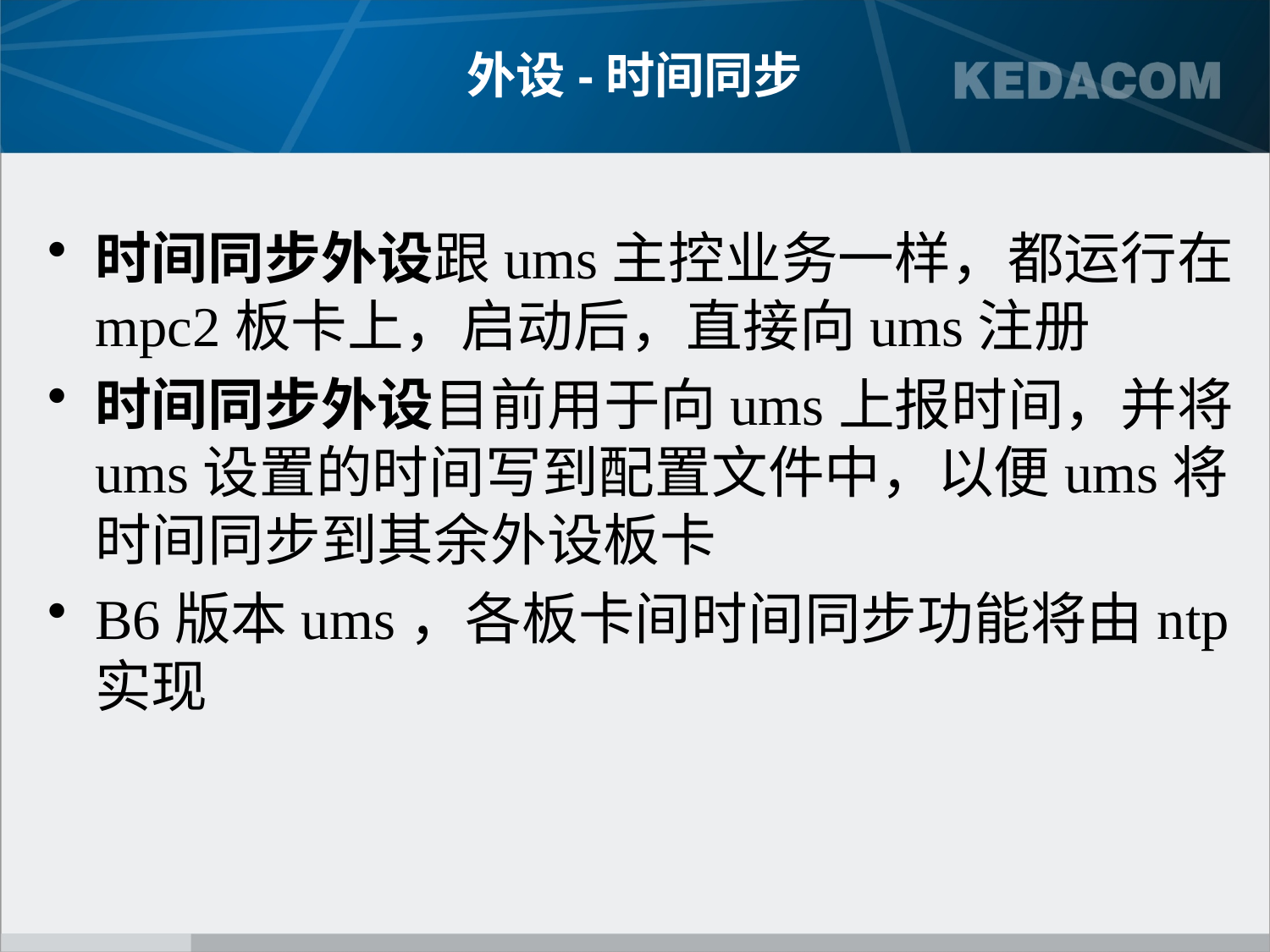

# 外设-时间同步
时间同步外设跟ums主控业务一样，都运行在mpc2板卡上，启动后，直接向ums注册
时间同步外设目前用于向ums上报时间，并将ums设置的时间写到配置文件中，以便ums将时间同步到其余外设板卡
B6版本ums，各板卡间时间同步功能将由ntp实现